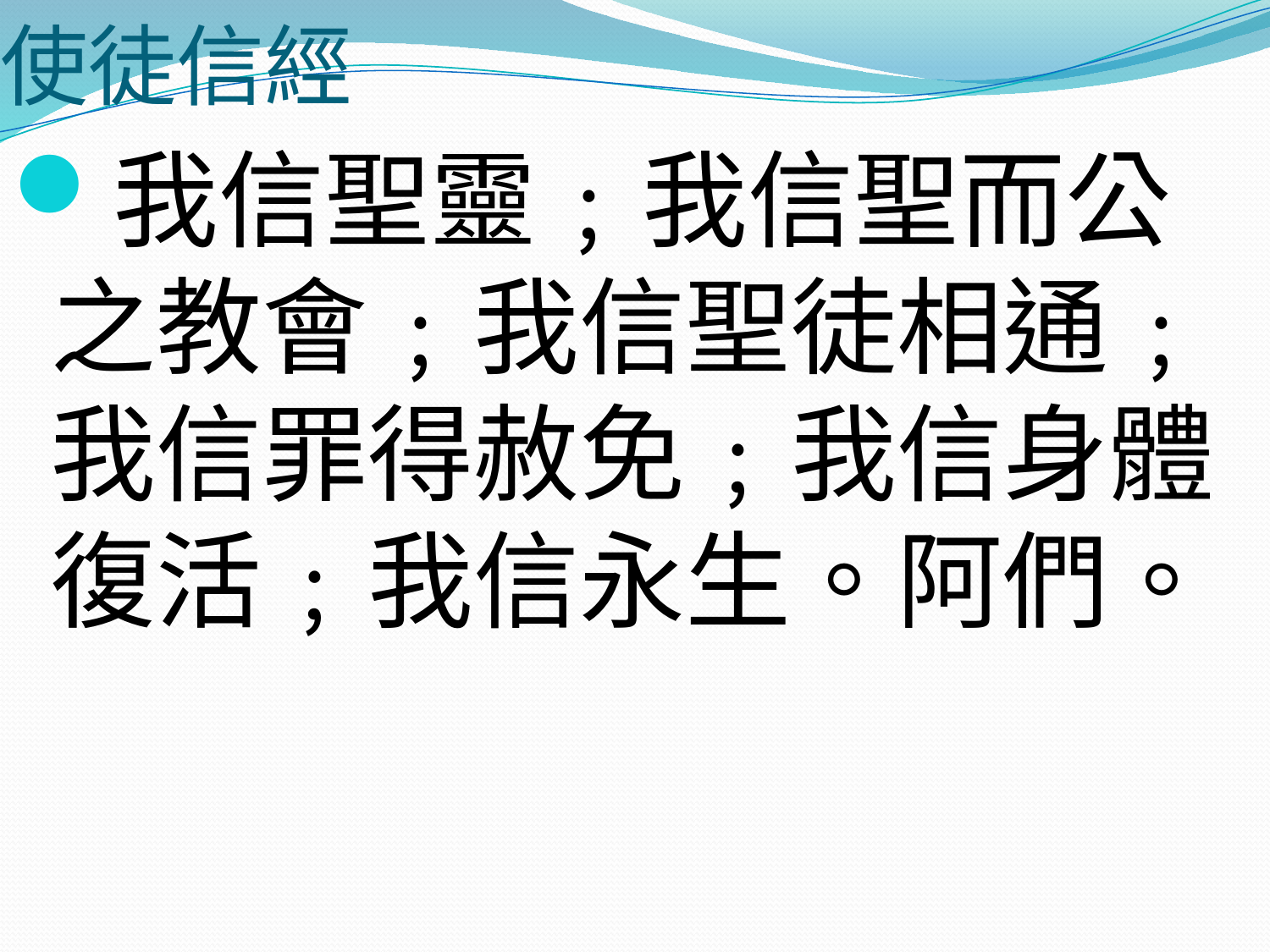

# 使徒信經
我信聖靈﹔我信聖而公之教會﹔我信聖徒相通﹔我信罪得赦免﹔我信身體復活﹔我信永生。阿們。